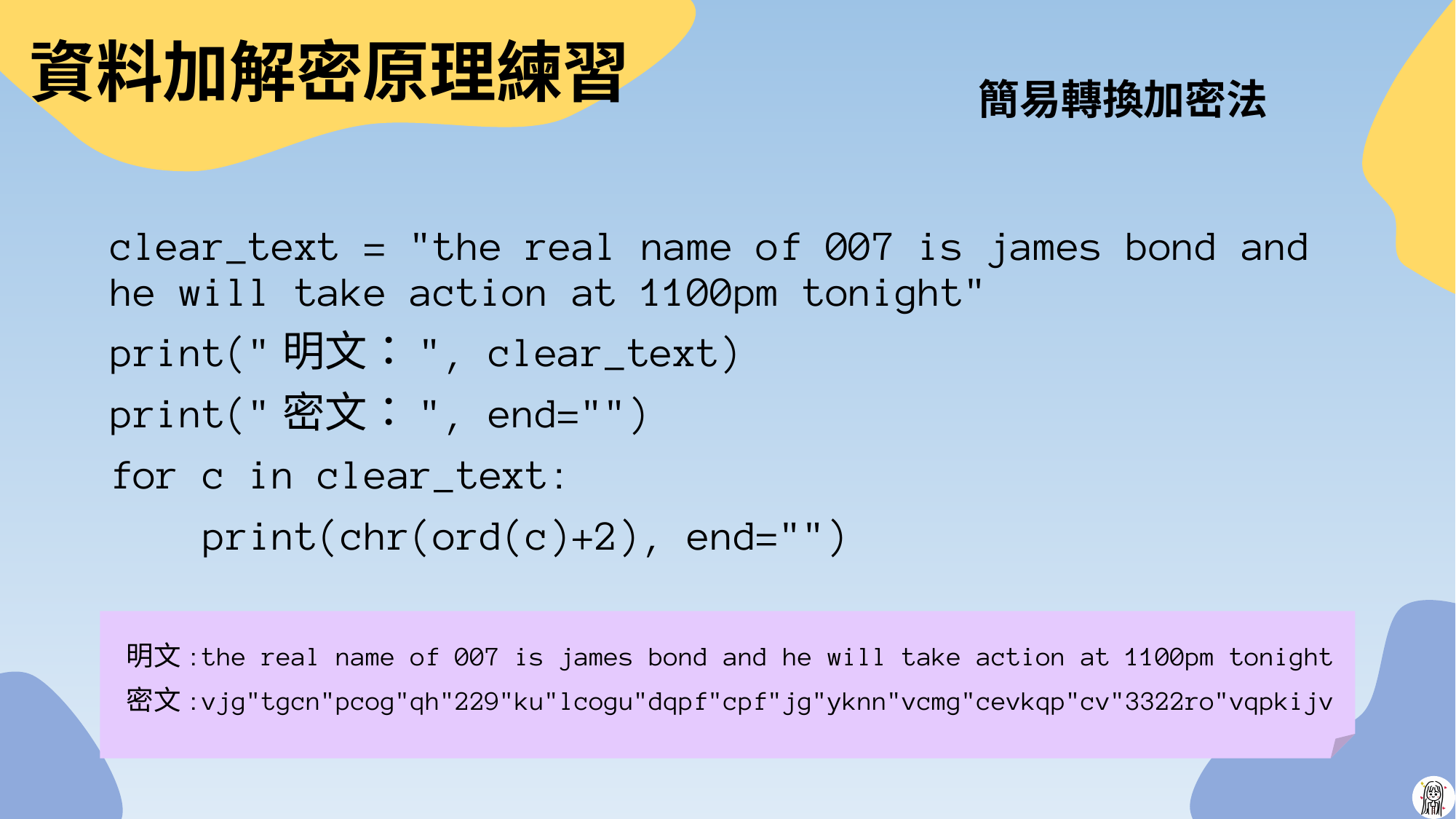

資料加解密原理練習
# 簡易轉換加密法
clear_text = "the real name of 007 is james bond and he will take action at 1100pm tonight"
print("明文：", clear_text)
print("密文：", end="")
for c in clear_text:
    print(chr(ord(c)+2), end="")

明文:the real name of 007 is james bond and he will take action at 1100pm tonight
密文:vjg"tgcn"pcog"qh"229"ku"lcogu"dqpf"cpf"jg"yknn"vcmg"cevkqp"cv"3322ro"vqpkijv
22